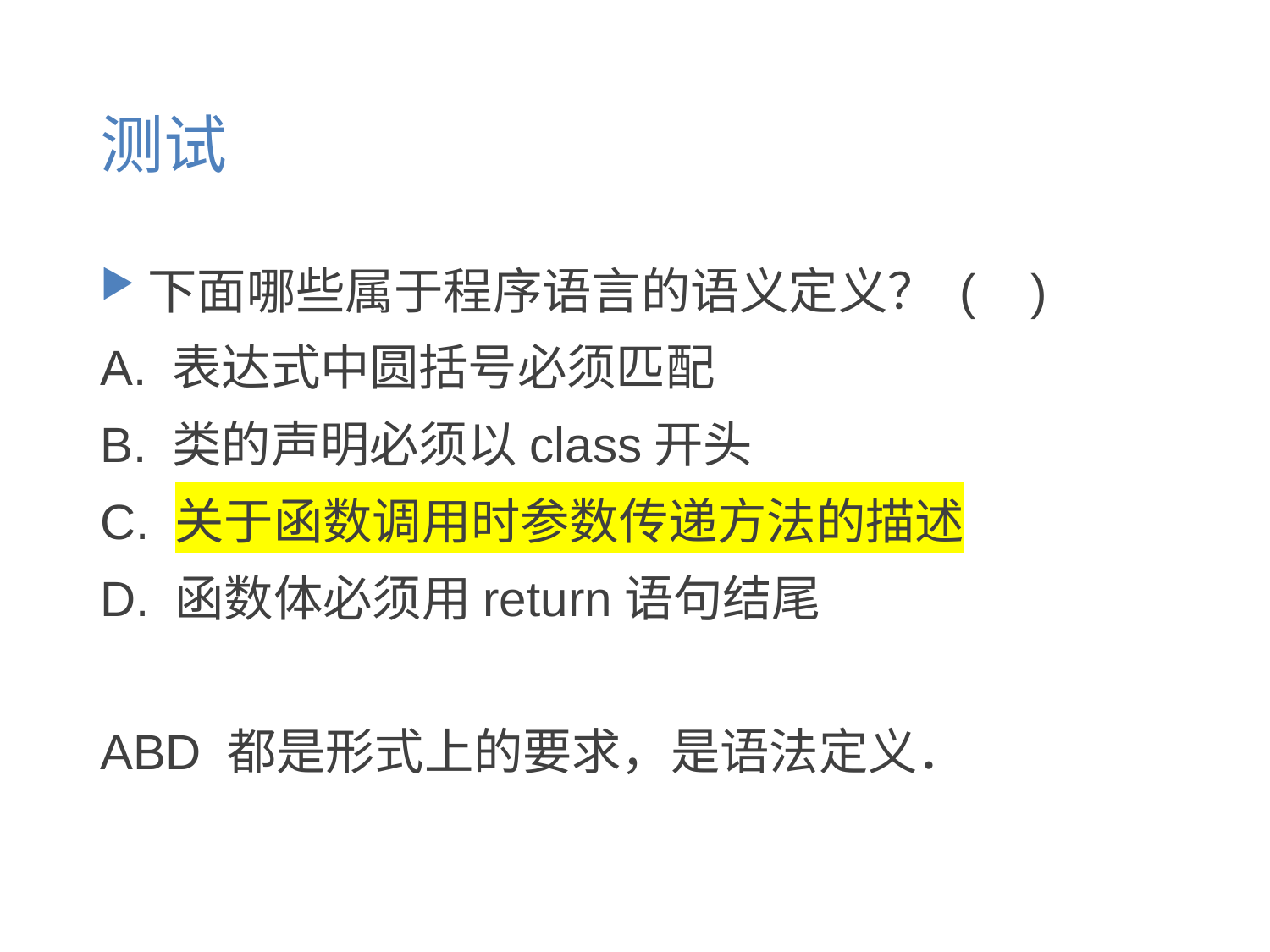

# 测试
下面哪些属于程序语言的语义定义？ (    )
A. 表达式中圆括号必须匹配
B. 类的声明必须以class开头
C. 关于函数调用时参数传递方法的描述
D. 函数体必须用return语句结尾

ABD 都是形式上的要求，是语法定义．